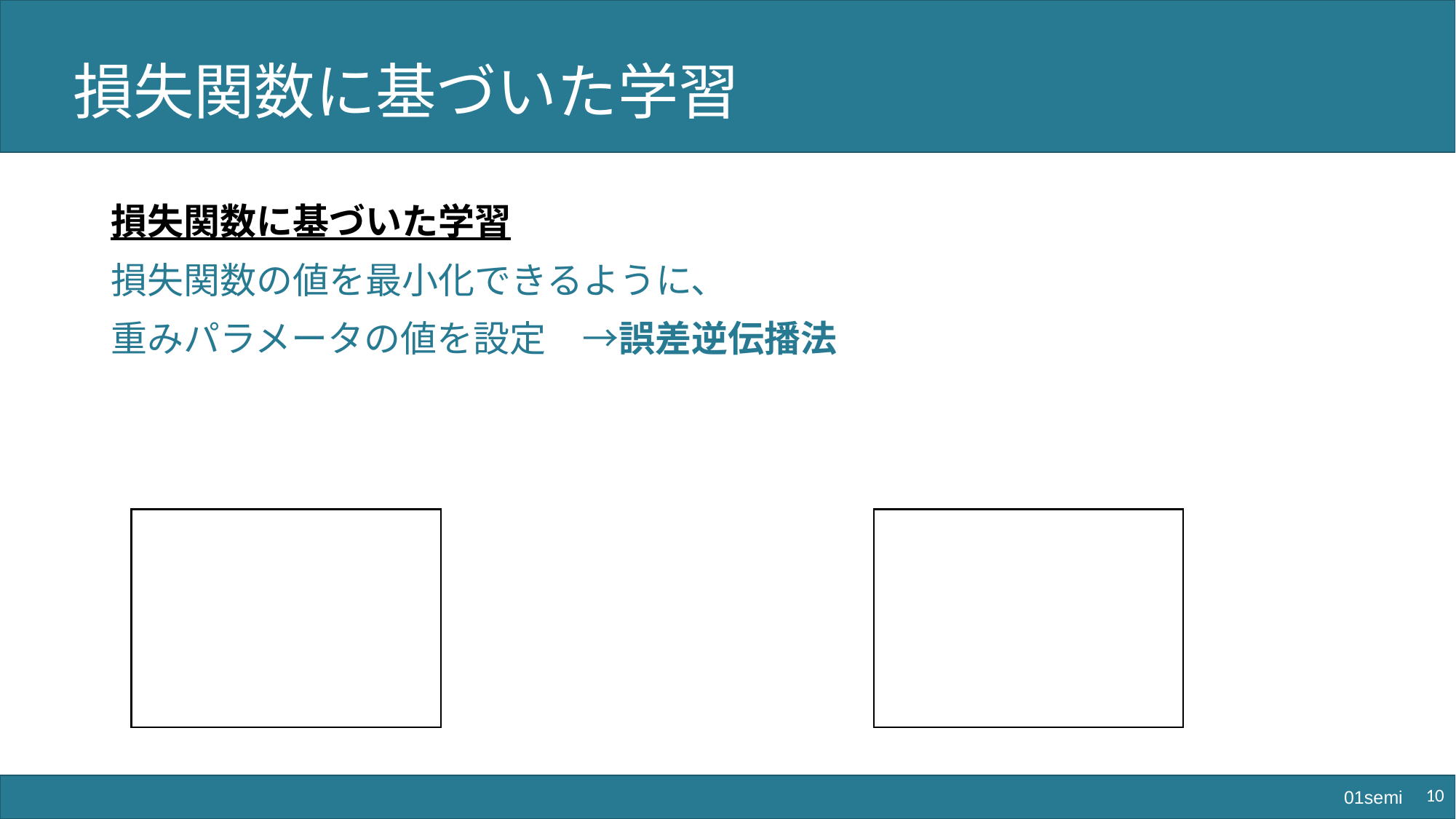

# 損失関数に基づいた学習
損失関数に基づいた学習
損失関数の値を最小化できるように、
重みパラメータの値を設定　→誤差逆伝播法

10
01semi